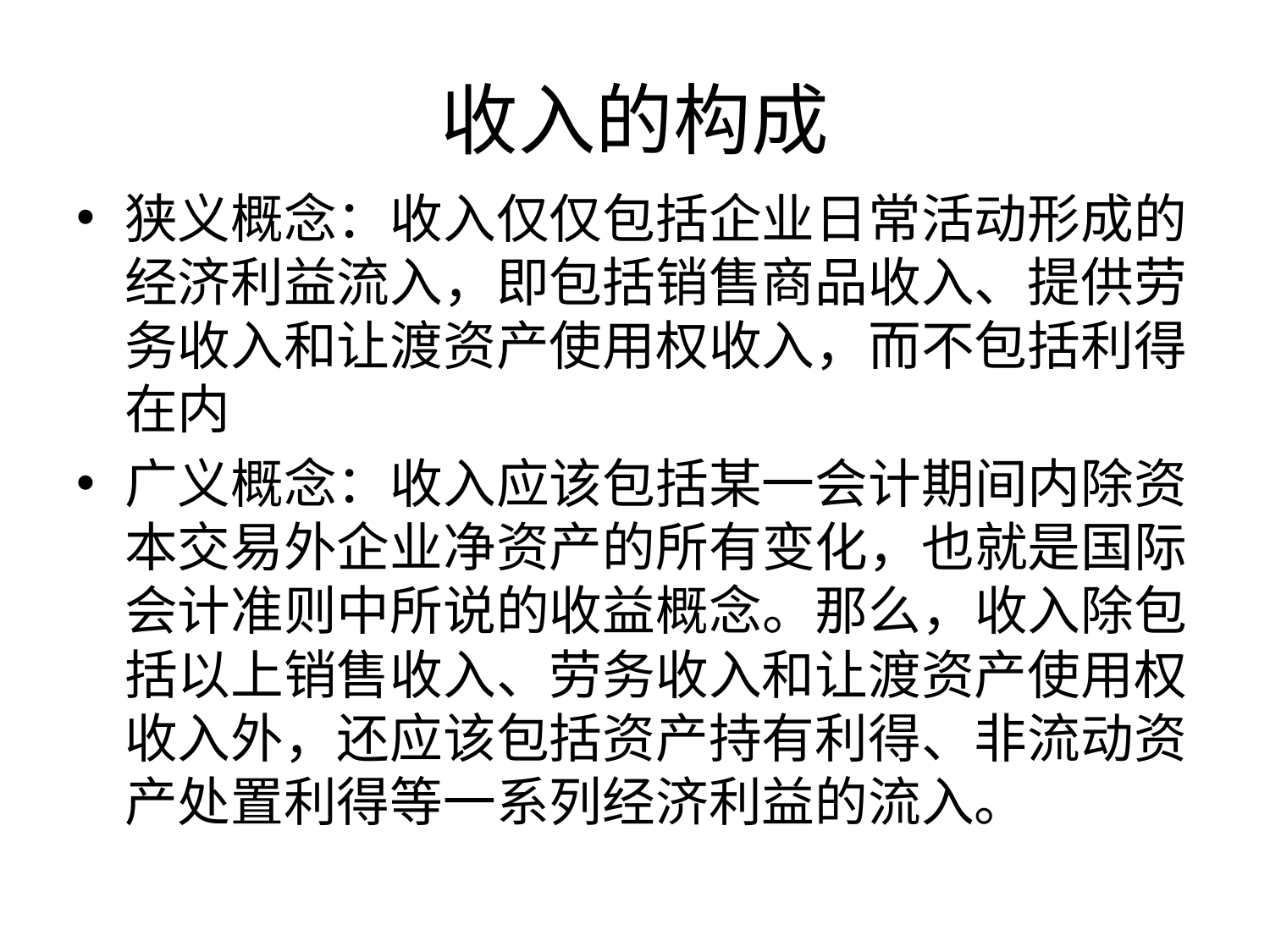

# 收入的构成
狭义概念：收入仅仅包括企业日常活动形成的经济利益流入，即包括销售商品收入、提供劳务收入和让渡资产使用权收入，而不包括利得在内
广义概念：收入应该包括某一会计期间内除资本交易外企业净资产的所有变化，也就是国际会计准则中所说的收益概念。那么，收入除包括以上销售收入、劳务收入和让渡资产使用权收入外，还应该包括资产持有利得、非流动资产处置利得等一系列经济利益的流入。